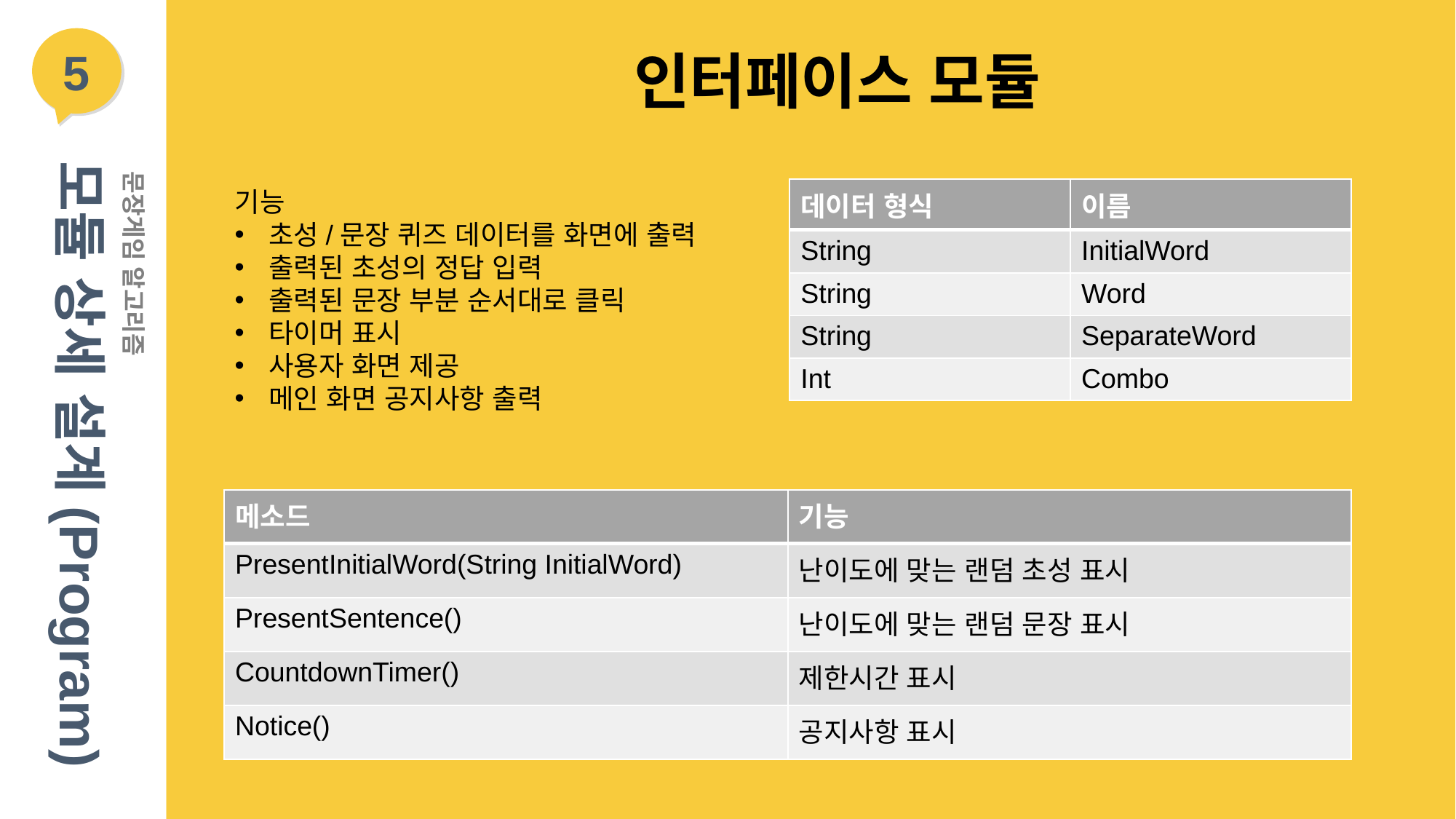

5

인터페이스 모듈
모듈 상세 설계(Program)
문장게임 알고리즘
기능
초성/문장 퀴즈 데이터를 화면에 출력
출력된 초성의 정답 입력
출력된 문장 부분 순서대로 클릭
타이머 표시
사용자 화면 제공
메인 화면 공지사항 출력
| 데이터 형식 | 이름 |
| --- | --- |
| String | InitialWord |
| String | Word |
| String | SeparateWord |
| Int | Combo |
| 메소드 | 기능 |
| --- | --- |
| PresentInitialWord(String InitialWord) | 난이도에 맞는 랜덤 초성 표시 |
| PresentSentence() | 난이도에 맞는 랜덤 문장 표시 |
| CountdownTimer() | 제한시간 표시 |
| Notice() | 공지사항 표시 |